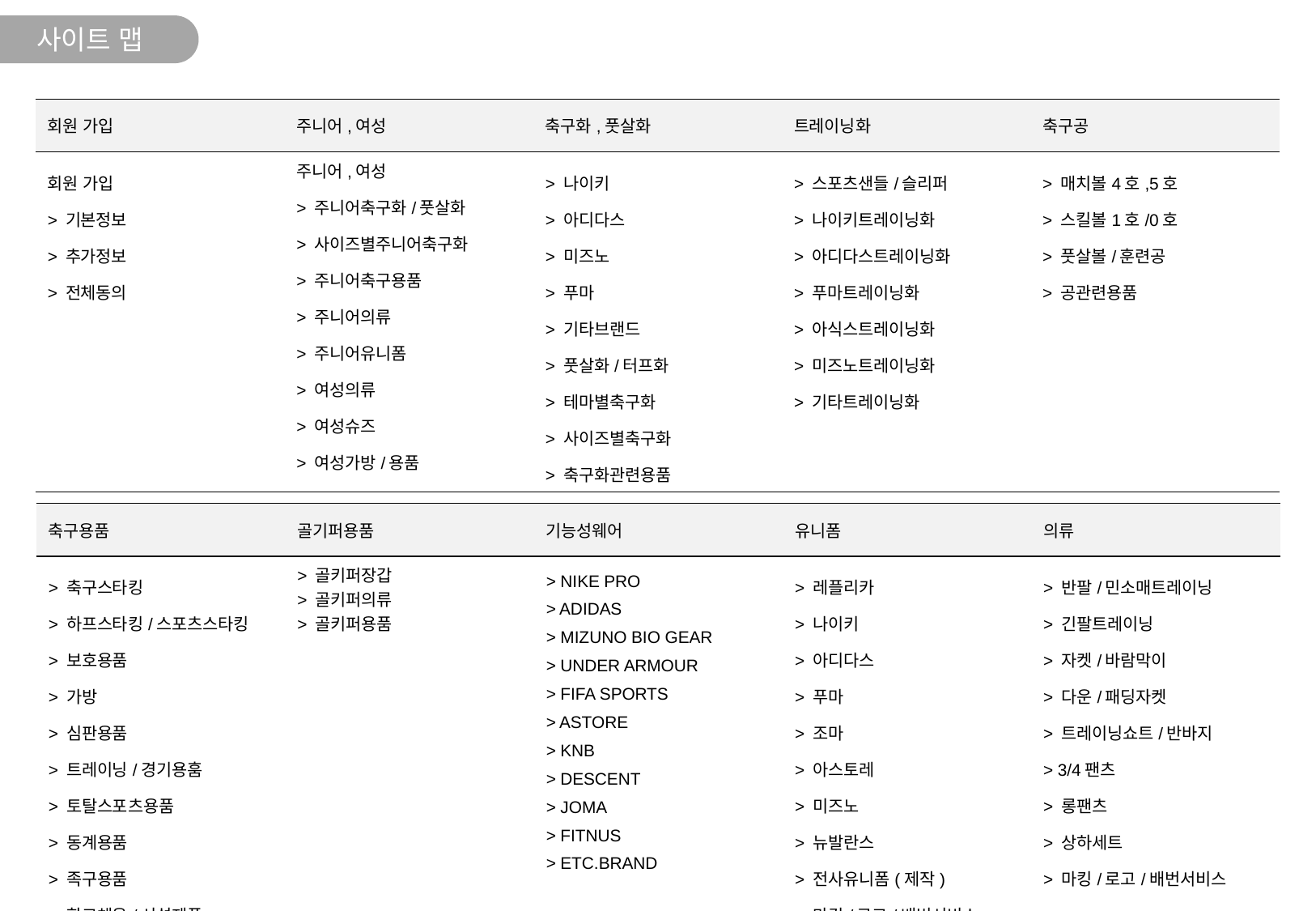

사이트 맵
| 회원 가입 | 주니어,여성 | 축구화,풋살화 | 트레이닝화 | 축구공 |
| --- | --- | --- | --- | --- |
| 회원 가입 > 기본정보 > 추가정보 > 전체동의 | 주니어,여성 > 주니어축구화/풋살화 > 사이즈별주니어축구화 > 주니어축구용품 > 주니어의류 > 주니어유니폼 > 여성의류 > 여성슈즈 > 여성가방/용품 | > 나이키 > 아디다스 > 미즈노 > 푸마 > 기타브랜드 > 풋살화/터프화 > 테마별축구화 > 사이즈별축구화 > 축구화관련용품 | > 스포츠샌들/슬리퍼 > 나이키트레이닝화 > 아디다스트레이닝화 > 푸마트레이닝화 > 아식스트레이닝화 > 미즈노트레이닝화 > 기타트레이닝화 | > 매치볼4호,5호 > 스킬볼1호/0호 > 풋살볼/훈련공 > 공관련용품 |
| 축구용품 | 골기퍼용품 | 기능성웨어 | 유니폼 | 의류 |
| --- | --- | --- | --- | --- |
| > 축구스타킹 > 하프스타킹/스포츠스타킹 > 보호용품 > 가방 > 심판용품 > 트레이닝/경기용훔 > 토탈스포츠용품 > 동계용품 > 족구용품 > 학교체육/시설제품 | > 골키퍼장갑 > 골키퍼의류 > 골키퍼용품 | > NIKE PRO > ADIDAS > MIZUNO BIO GEAR > UNDER ARMOUR > FIFA SPORTS > ASTORE > KNB > DESCENT > JOMA > FITNUS > ETC.BRAND | > 레플리카 > 나이키 > 아디다스 > 푸마 > 조마 > 아스토레 > 미즈노 > 뉴발란스 > 전사유니폼(제작) > 마킹/로고/배번서비스 | > 반팔/민소매트레이닝 > 긴팔트레이닝 > 자켓/바람막이 > 다운/패딩자켓 > 트레이닝쇼트/반바지 > 3/4팬츠 > 롱팬츠 > 상하세트 > 마킹/로고/배번서비스 |